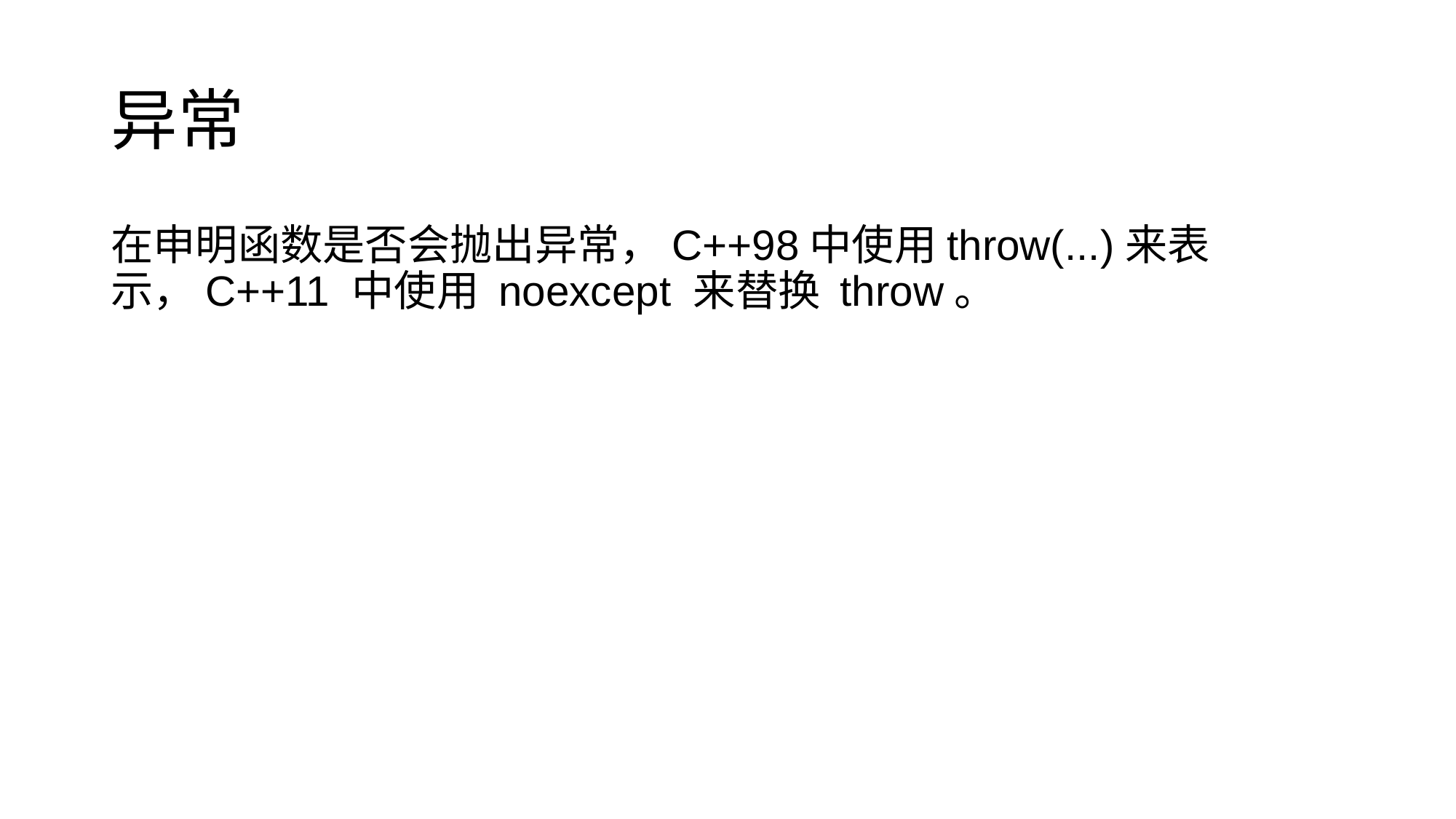

# 异常
在申明函数是否会抛出异常，C++98中使用throw(...)来表示，C++11 中使用 noexcept 来替换 throw。